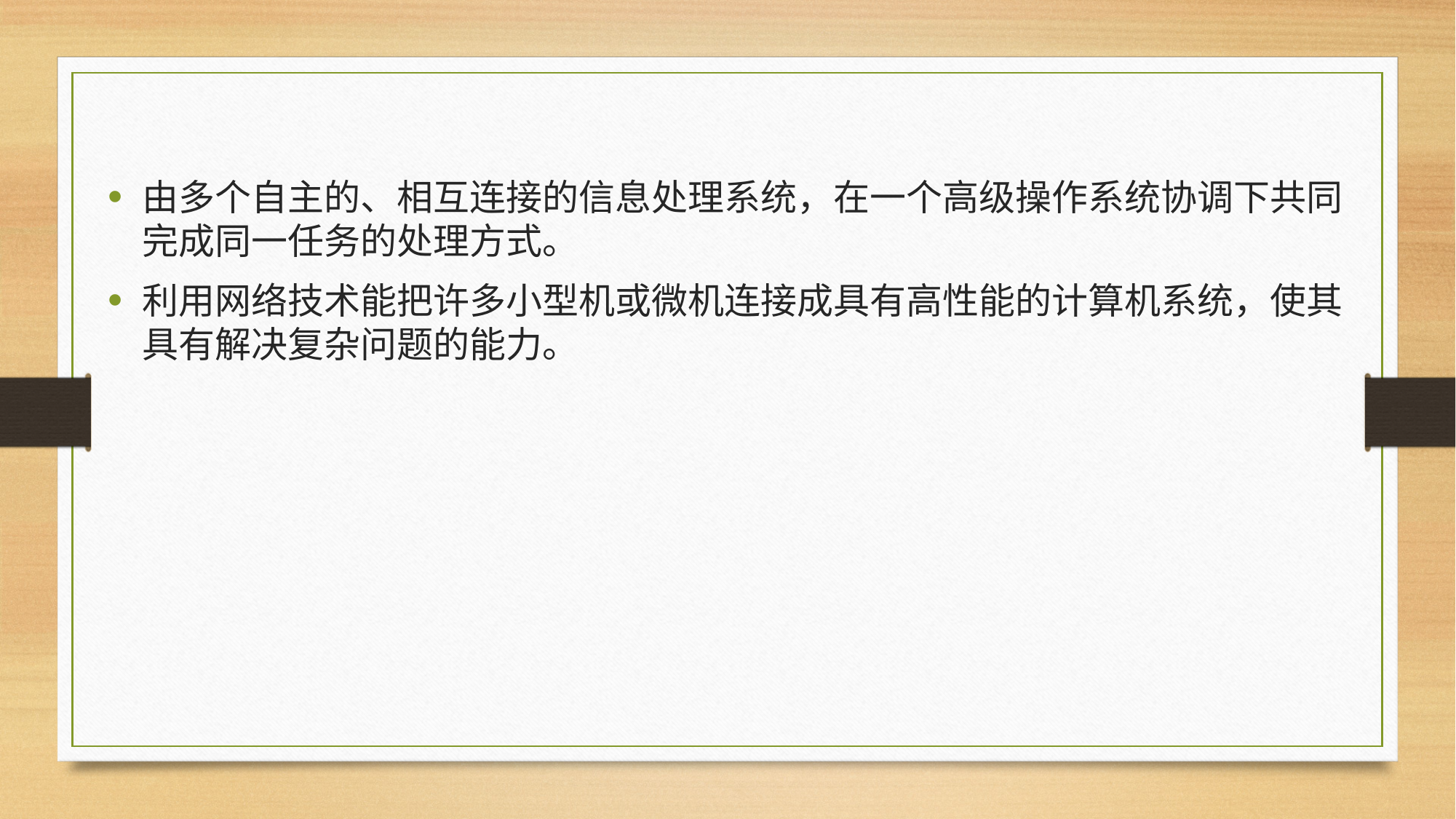

#
由多个自主的、相互连接的信息处理系统，在一个高级操作系统协调下共同完成同一任务的处理方式。
利用网络技术能把许多小型机或微机连接成具有高性能的计算机系统，使其具有解决复杂问题的能力。